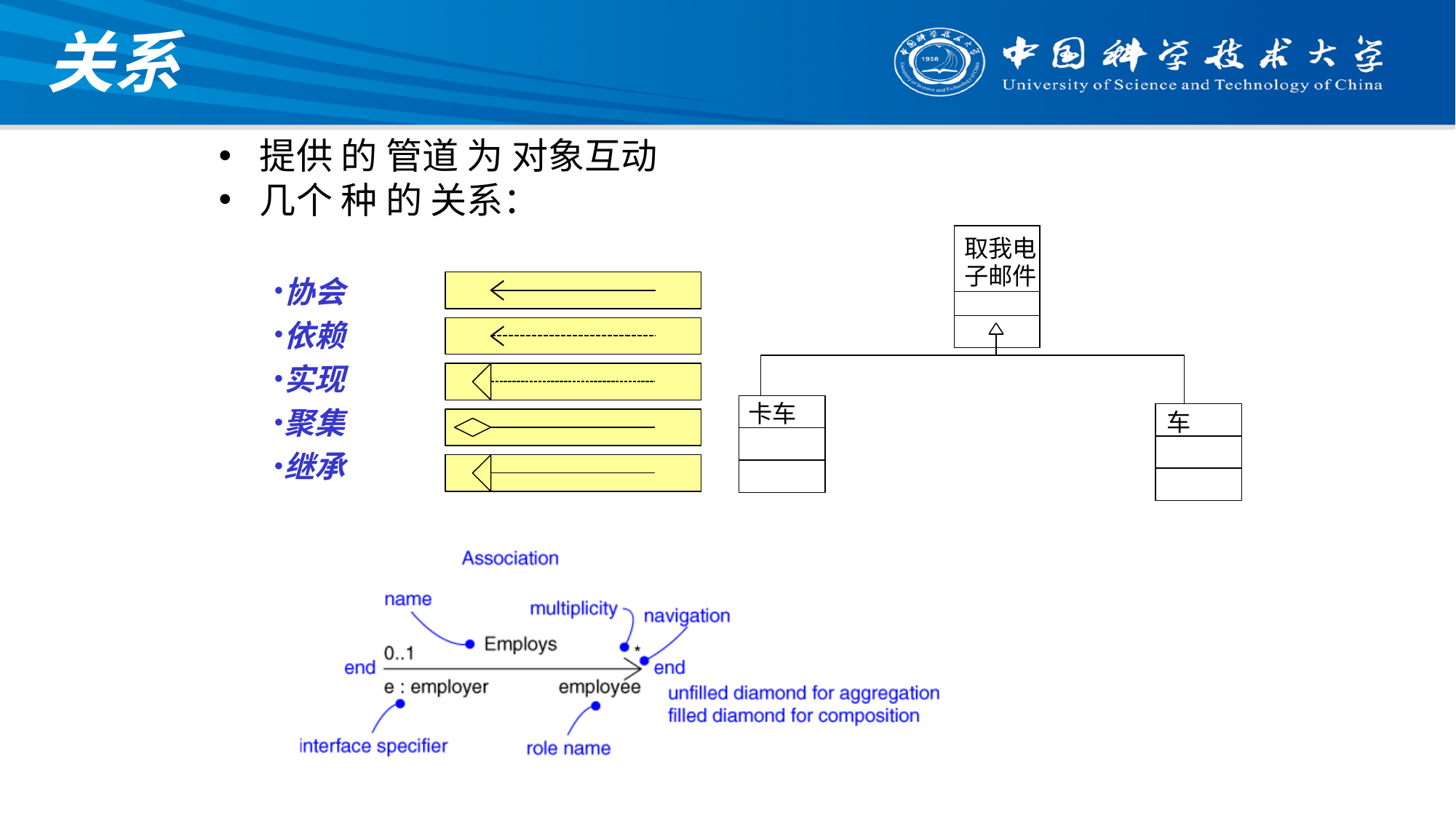

# 关系
提供 的 管道 为 对象互动
几个 种 的 关系：
| 取我电子邮件 |
| --- |
|  |
|  |
协会
依赖
实现
聚集
继承

卡车

车